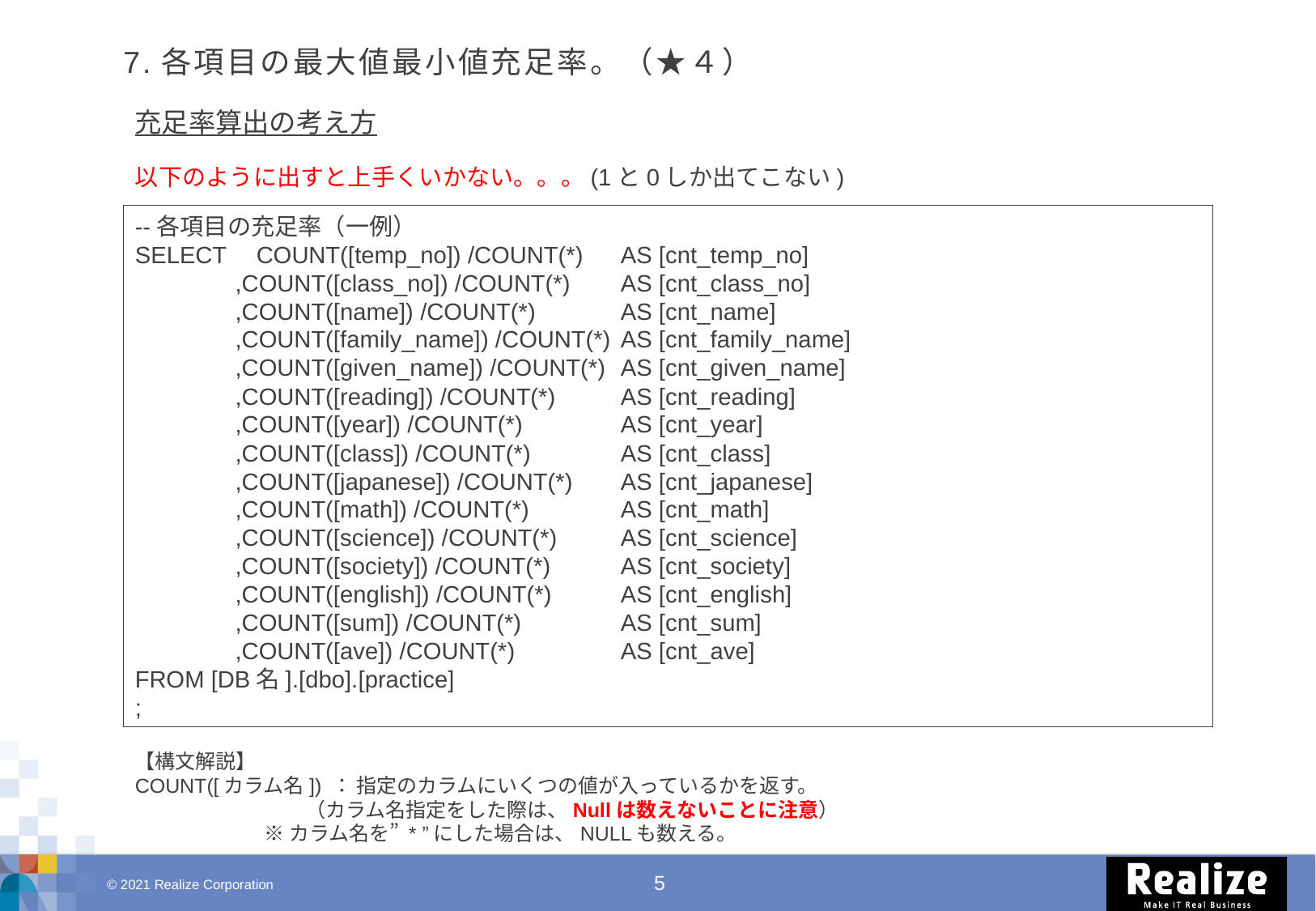

# 7.各項目の最大値最小値充足率。（★４）
充足率算出の考え方

以下のように出すと上手くいかない。。。(1と0しか出てこない)
--各項目の充足率（一例）
SELECT	COUNT([temp_no]) /COUNT(*)	AS [cnt_temp_no]
               ,COUNT([class_no]) /COUNT(*) 	AS [cnt_class_no]
               ,COUNT([name]) /COUNT(*) 	AS [cnt_name]
               ,COUNT([family_name]) /COUNT(*) 	AS [cnt_family_name]
               ,COUNT([given_name]) /COUNT(*) 	AS [cnt_given_name]
               ,COUNT([reading]) /COUNT(*) 	AS [cnt_reading]
               ,COUNT([year]) /COUNT(*) 	AS [cnt_year]
               ,COUNT([class]) /COUNT(*) 	AS [cnt_class]
               ,COUNT([japanese]) /COUNT(*) 	AS [cnt_japanese]
               ,COUNT([math]) /COUNT(*) 	AS [cnt_math]
               ,COUNT([science]) /COUNT(*) 	AS [cnt_science]
               ,COUNT([society]) /COUNT(*) 	AS [cnt_society]
               ,COUNT([english]) /COUNT(*) 	AS [cnt_english]
               ,COUNT([sum]) /COUNT(*) 	AS [cnt_sum]
               ,COUNT([ave]) /COUNT(*) 	AS [cnt_ave]
FROM [DB名].[dbo].[practice]
;
【構文解説】
COUNT([カラム名]) ： 指定のカラムにいくつの値が入っているかを返す。
	          （カラム名指定をした際は、Nullは数えないことに注意）
                             ※カラム名を” * ”にした場合は、NULLも数える。